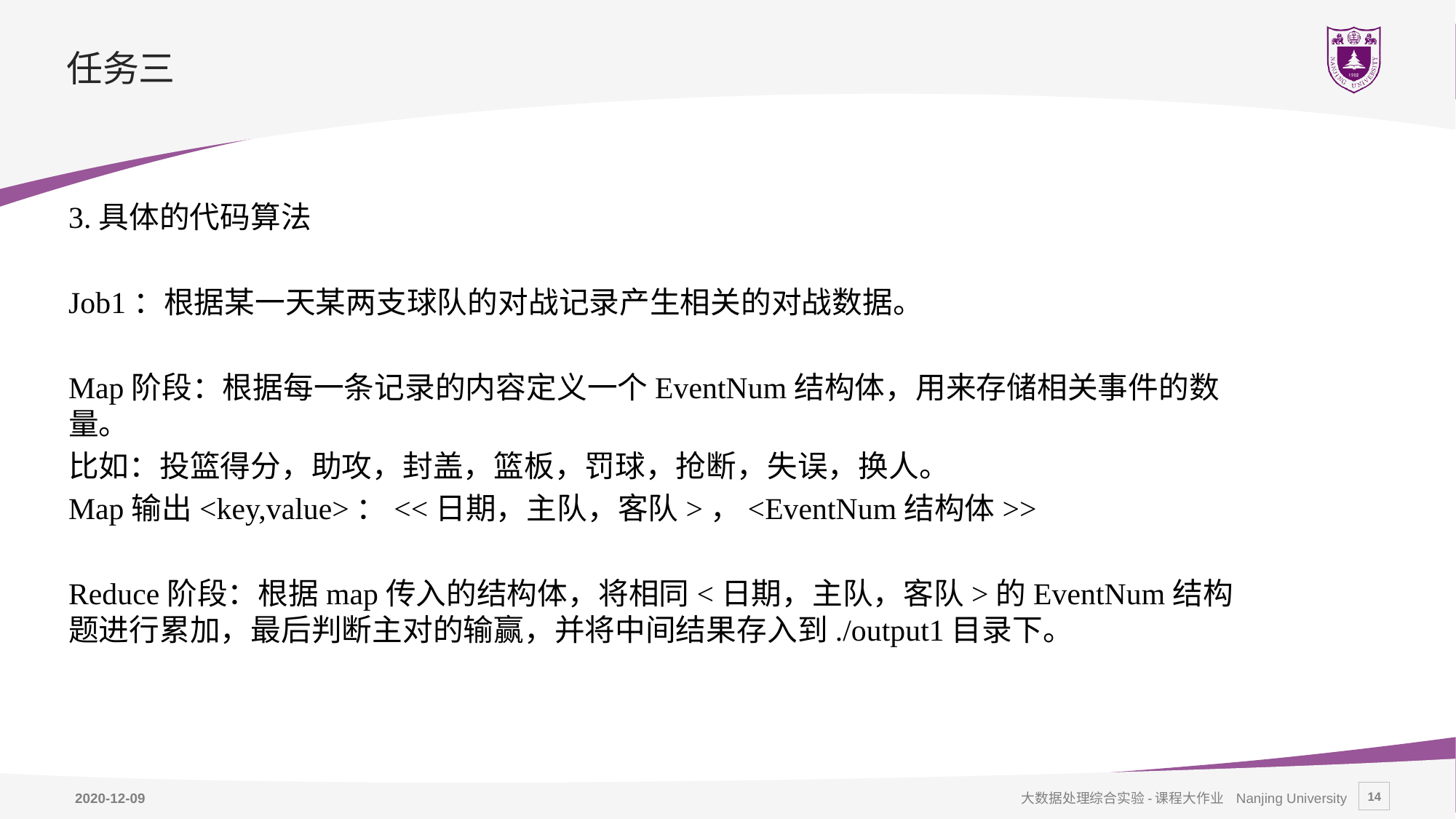

# 任务三
3.具体的代码算法

Job1：根据某一天某两支球队的对战记录产生相关的对战数据。

Map阶段：根据每一条记录的内容定义一个EventNum结构体，用来存储相关事件的数量。
比如：投篮得分，助攻，封盖，篮板，罚球，抢断，失误，换人。
Map输出<key,value>：<<日期，主队，客队>，<EventNum结构体>>

Reduce阶段：根据map传入的结构体，将相同<日期，主队，客队>的EventNum结构题进行累加，最后判断主对的输赢，并将中间结果存入到./output1目录下。